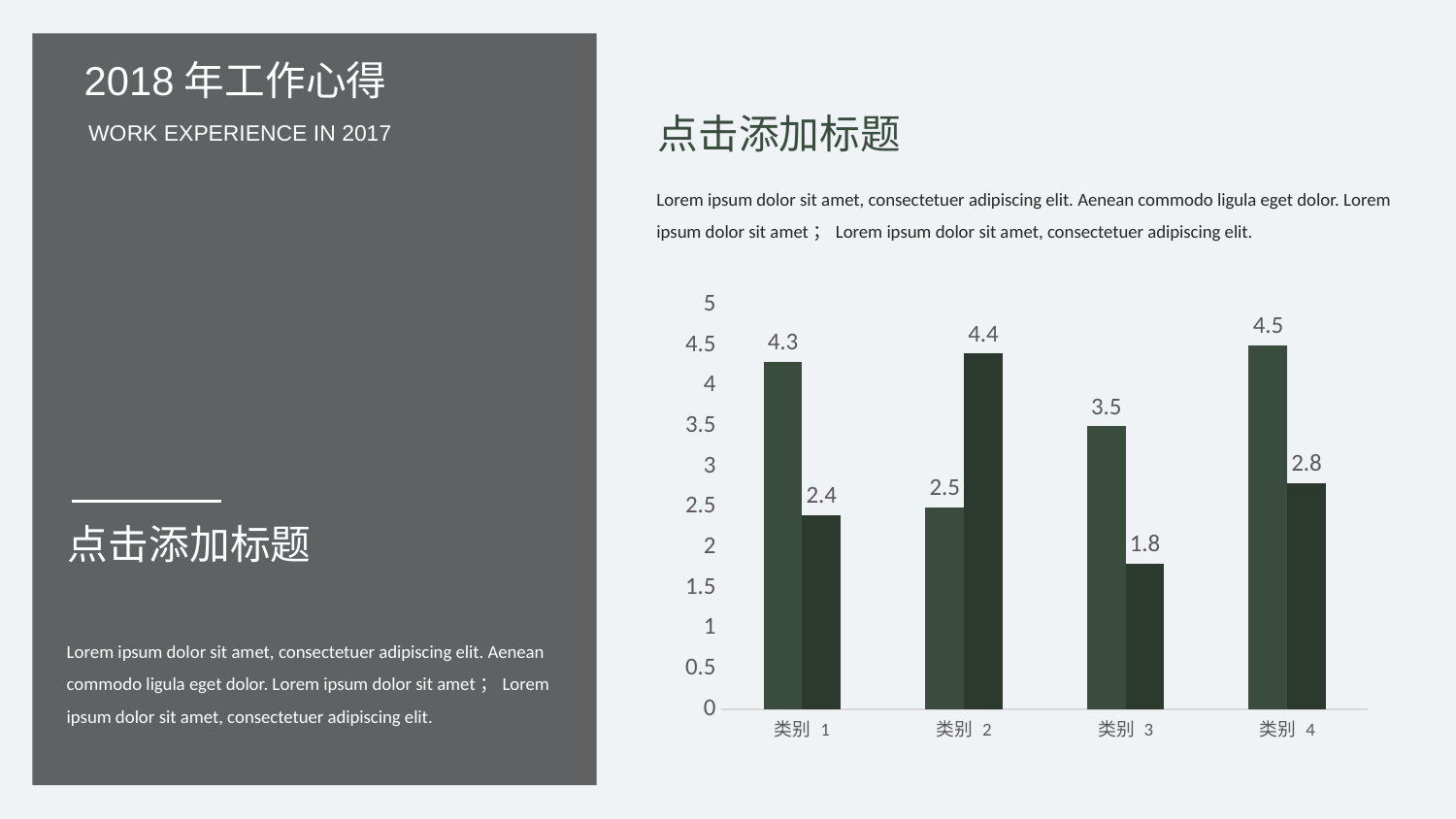

2018年工作心得
点击添加标题
WORK EXPERIENCE IN 2017
Lorem ipsum dolor sit amet, consectetuer adipiscing elit. Aenean commodo ligula eget dolor. Lorem ipsum dolor sit amet；Lorem ipsum dolor sit amet, consectetuer adipiscing elit.

### Chart

| Category | 系列 1 | 系列 2 |
|---|---|---|
| 类别 1 | 4.3 | 2.4 |
| 类别 2 | 2.5 | 4.4 |
| 类别 3 | 3.5 | 1.8 |
| 类别 4 | 4.5 | 2.8 |
点击添加标题
Lorem ipsum dolor sit amet, consectetuer adipiscing elit. Aenean commodo ligula eget dolor. Lorem ipsum dolor sit amet；Lorem ipsum dolor sit amet, consectetuer adipiscing elit.